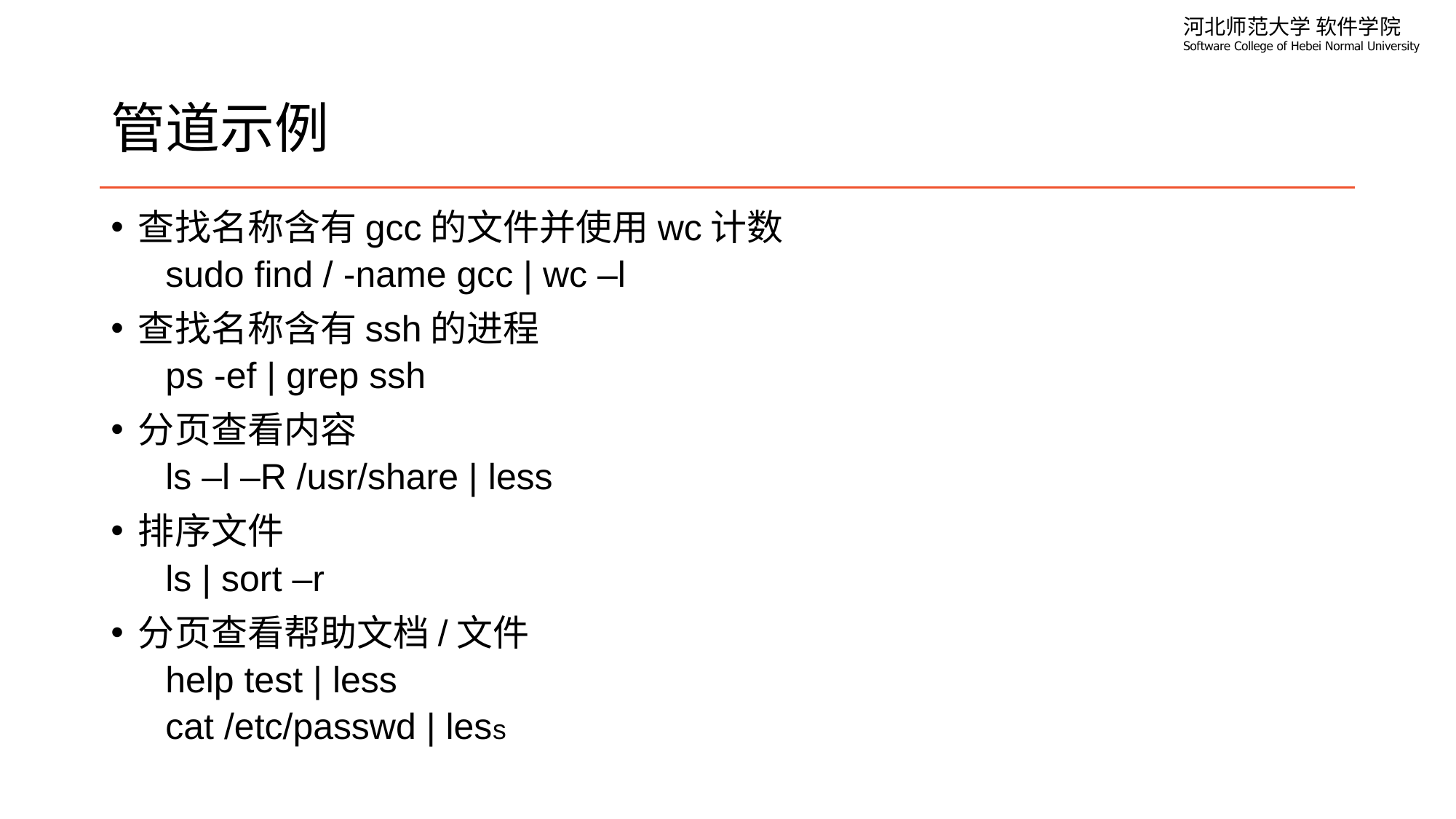

# 管道示例
查找名称含有gcc的文件并使用wc计数
sudo find / -name gcc | wc –l
查找名称含有ssh的进程
ps -ef | grep ssh
分页查看内容
ls –l –R /usr/share | less
排序文件
ls | sort –r
分页查看帮助文档/文件
help test | less
cat /etc/passwd | less